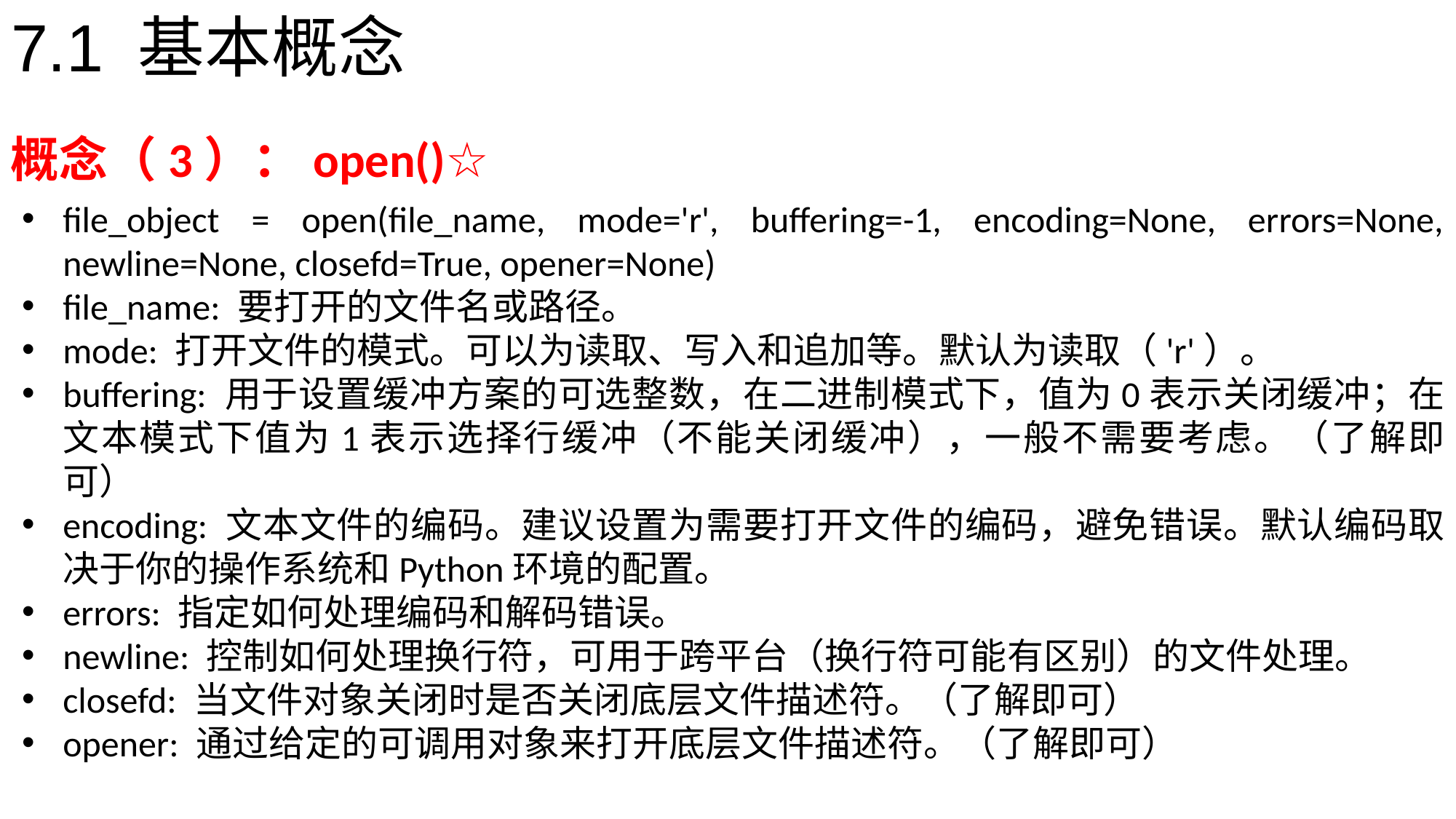

# 7.1 基本概念
概念（3）：open()☆
file_object = open(file_name, mode='r', buffering=-1, encoding=None, errors=None, newline=None, closefd=True, opener=None)
file_name: 要打开的文件名或路径。
mode: 打开文件的模式。可以为读取、写入和追加等。默认为读取（'r'）。
buffering: 用于设置缓冲方案的可选整数，在二进制模式下，值为0表示关闭缓冲；在文本模式下值为1表示选择行缓冲（不能关闭缓冲），一般不需要考虑。（了解即可）
encoding: 文本文件的编码。建议设置为需要打开文件的编码，避免错误。默认编码取决于你的操作系统和Python环境的配置。
errors: 指定如何处理编码和解码错误。
newline: 控制如何处理换行符，可用于跨平台（换行符可能有区别）的文件处理。
closefd: 当文件对象关闭时是否关闭底层文件描述符。（了解即可）
opener: 通过给定的可调用对象来打开底层文件描述符。（了解即可）